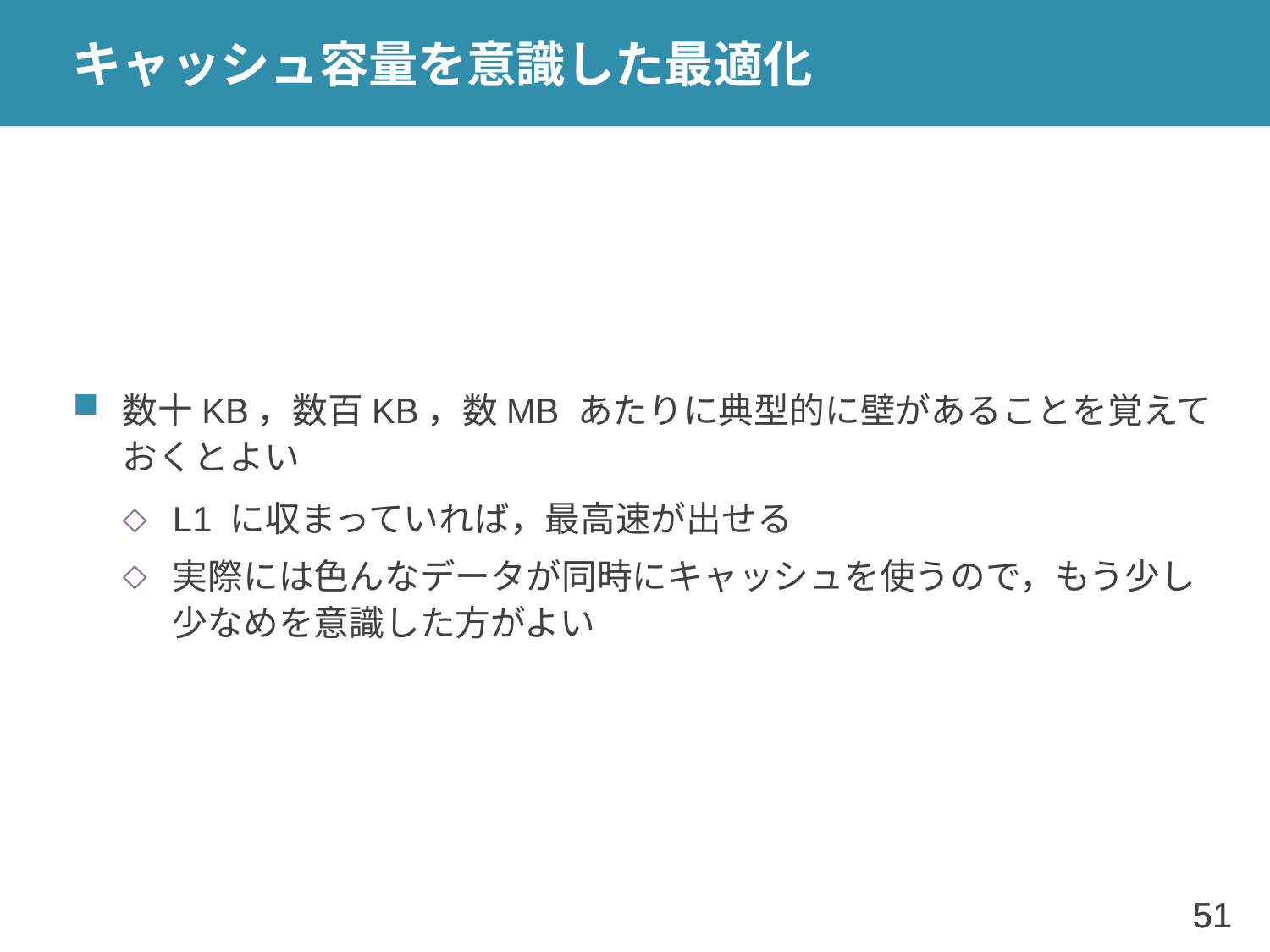

# キャッシュ容量を意識した最適化
数十KB，数百KB，数MB あたりに典型的に壁があることを覚えておくとよい
L1 に収まっていれば，最高速が出せる
実際には色んなデータが同時にキャッシュを使うので，もう少し少なめを意識した方がよい